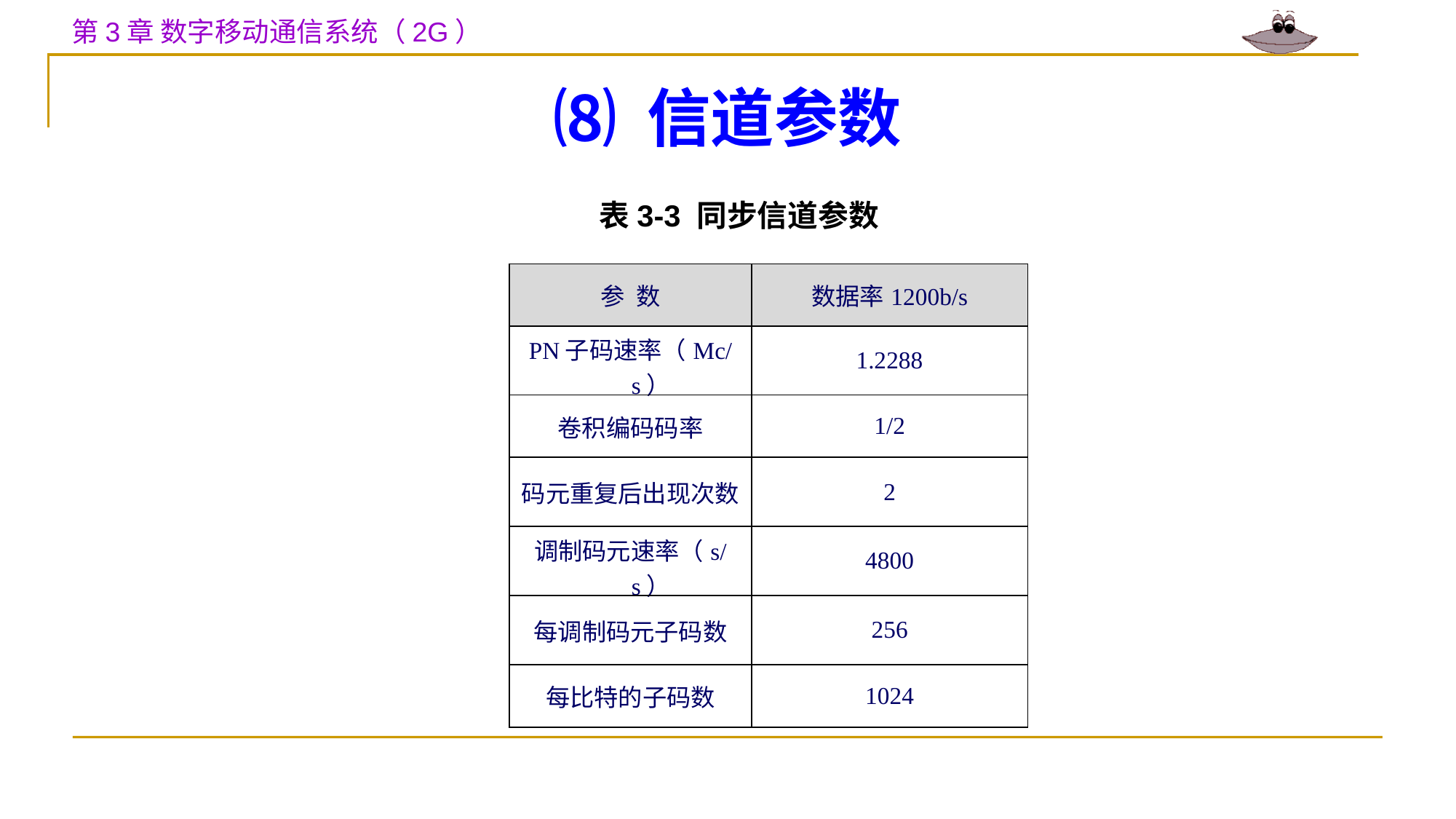

# ⑻ 信道参数
表3-3 同步信道参数
| 参 数 | 数据率1200b/s |
| --- | --- |
| PN子码速率（Mc/s） | 1.2288 |
| 卷积编码码率 | 1/2 |
| 码元重复后出现次数 | 2 |
| 调制码元速率（s/s） | 4800 |
| 每调制码元子码数 | 256 |
| 每比特的子码数 | 1024 |